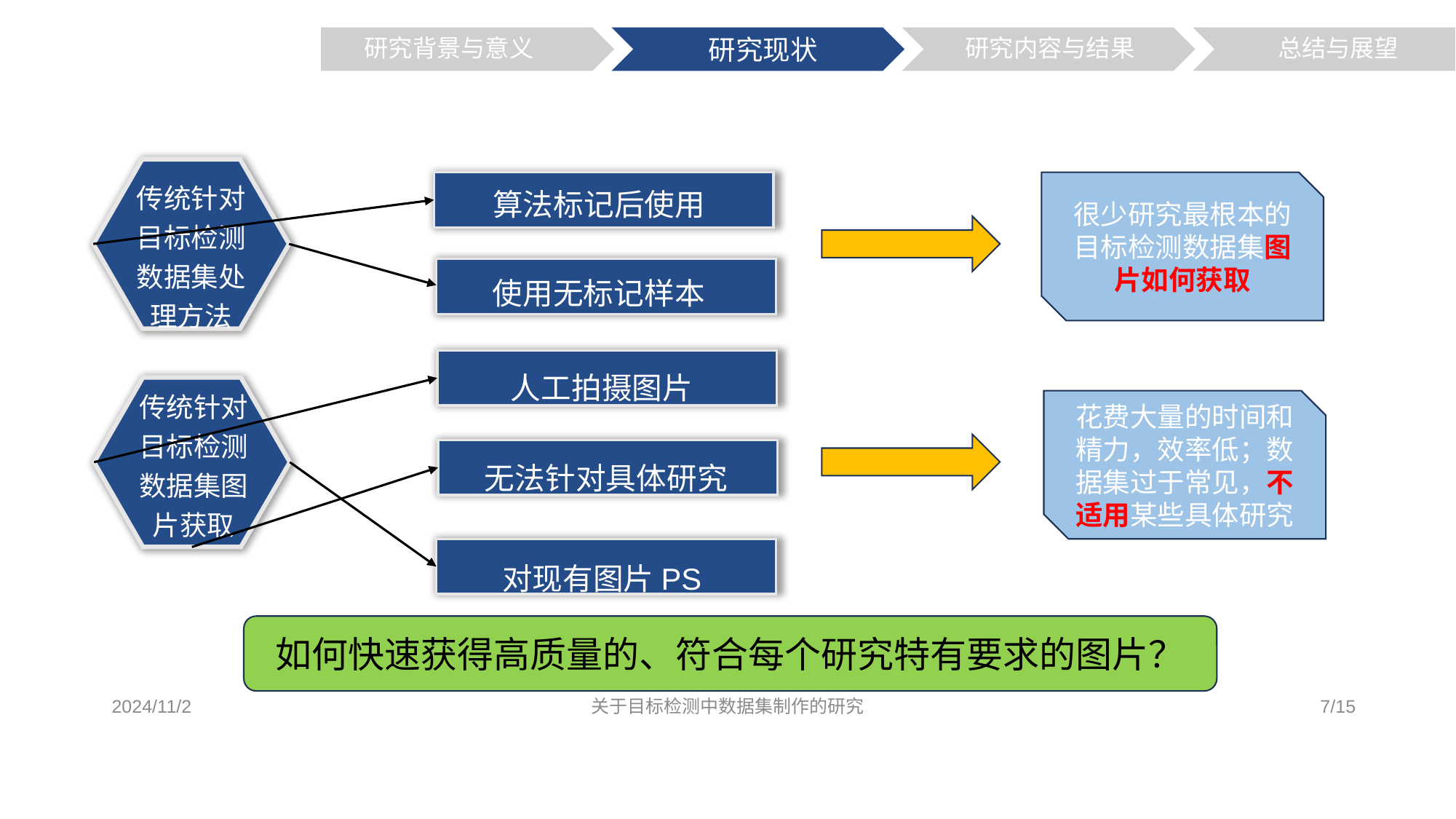

研究背景与意义

研究现状

研究内容与结果

总结与展望

传统针对目标检测数据集处理方法

算法标记后使用

很少研究最根本的目标检测数据集图片如何获取

使用无标记样本

人工拍摄图片

传统针对目标检测数据集图片获取
花费大量的时间和精力，效率低；数据集过于常见，不适用某些具体研究

无法针对具体研究

对现有图片PS
如何快速获得高质量的、符合每个研究特有要求的图片？
关于目标检测中数据集制作的研究
2024/11/2
7/15